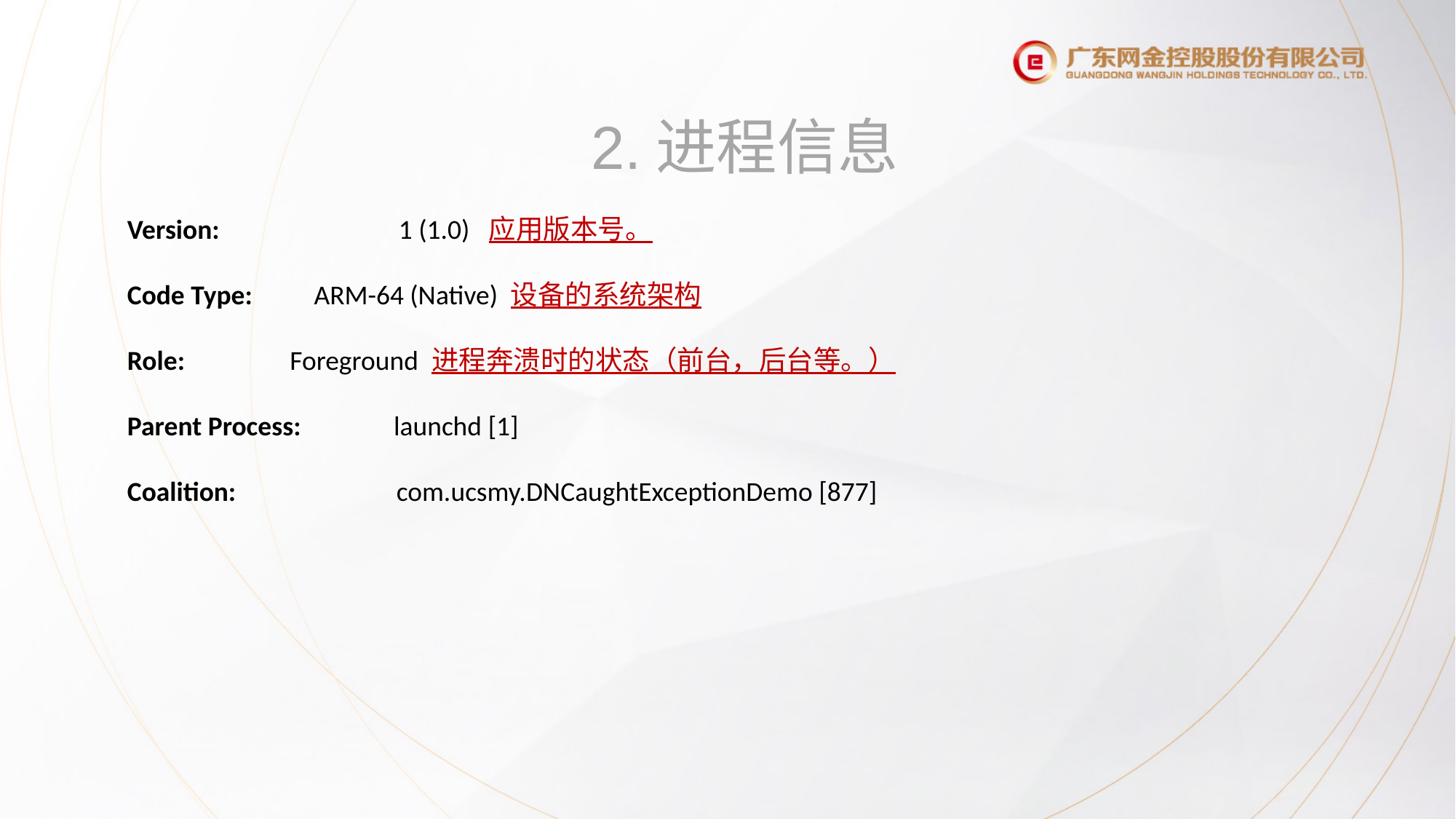

2.进程信息
Version:                             1 (1.0)  应用版本号。

Code Type:          ARM-64 (Native) 设备的系统架构

Role:                 Foreground 进程奔溃时的状态（前台，后台等。）

Parent Process:               launchd [1]

Coalition:                          com.ucsmy.DNCaughtExceptionDemo [877]